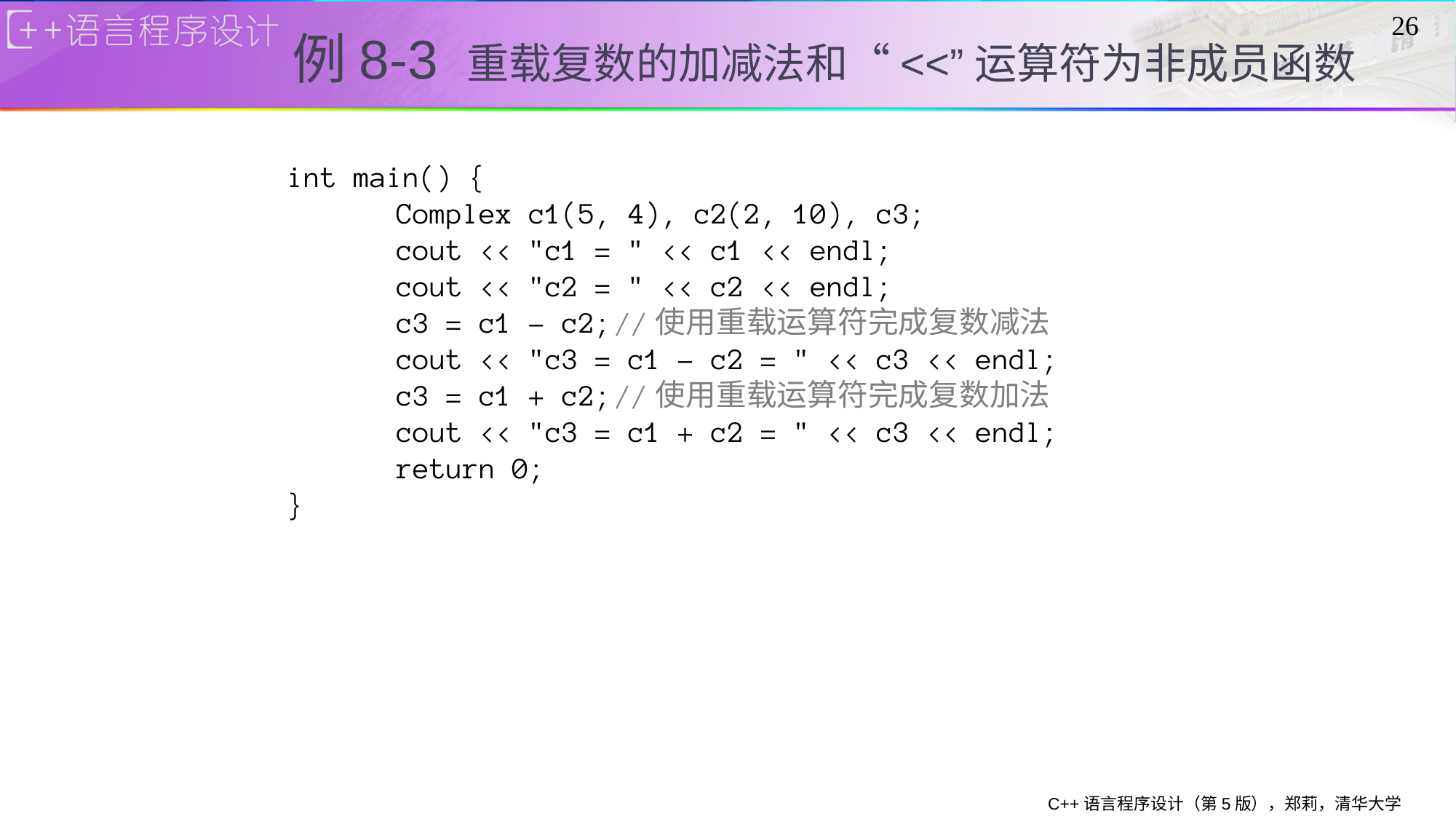

26
# 例8-3 重载复数的加减法和“<<”运算符为非成员函数
int main() {
	Complex c1(5, 4), c2(2, 10), c3;
	cout << "c1 = " << c1 << endl;
	cout << "c2 = " << c2 << endl;
	c3 = c1 - c2;	//使用重载运算符完成复数减法
	cout << "c3 = c1 - c2 = " << c3 << endl;
	c3 = c1 + c2;	//使用重载运算符完成复数加法
	cout << "c3 = c1 + c2 = " << c3 << endl;
	return 0;
}